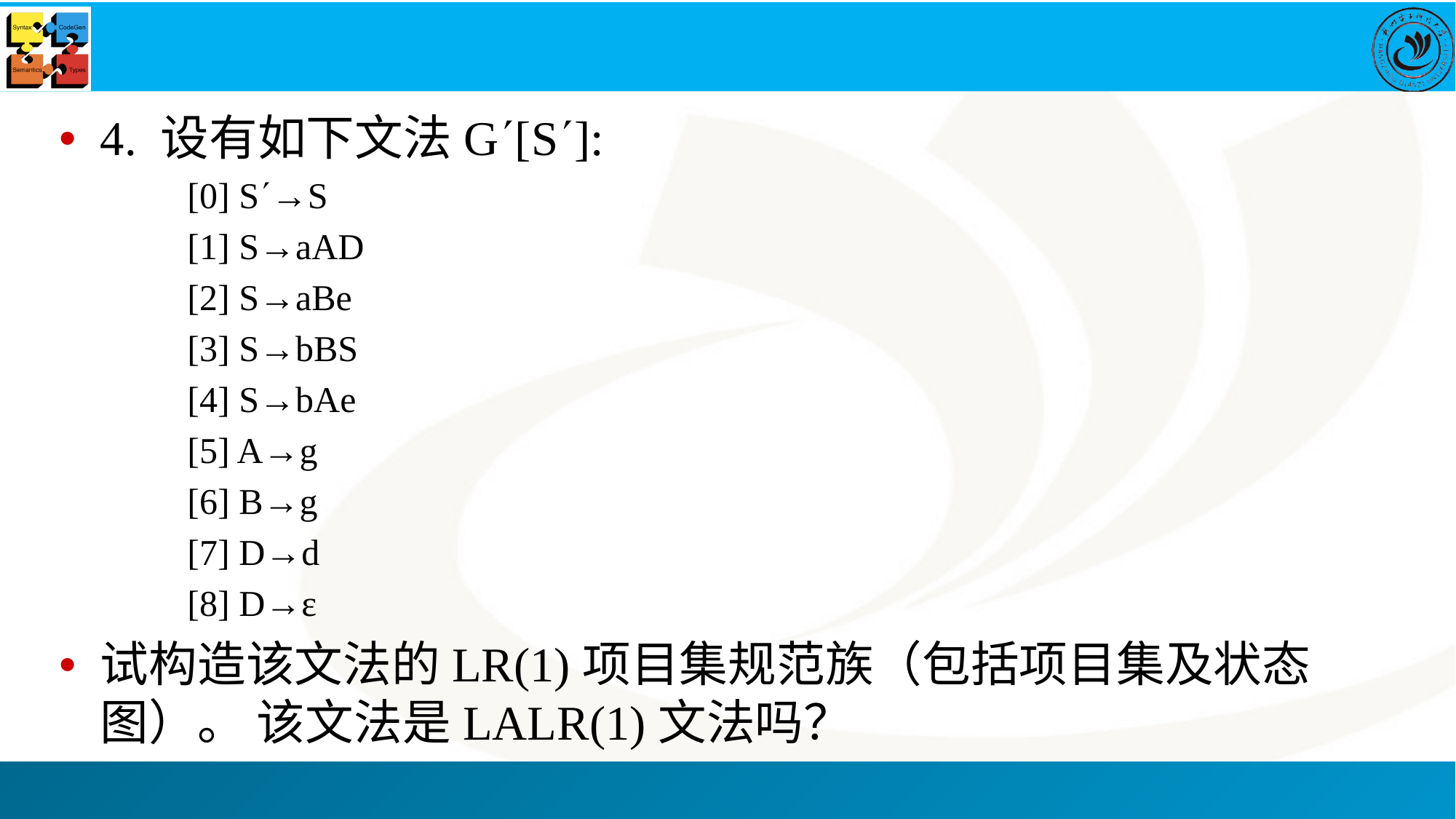

#
4. 设有如下文法G′[S′]:
[0] S′→S
[1] S→aAD
[2] S→aBe
[3] S→bBS
[4] S→bAe
[5] A→g
[6] B→g
[7] D→d
[8] D→ε
试构造该文法的LR(1)项目集规范族（包括项目集及状态图）。 该文法是LALR(1)文法吗？